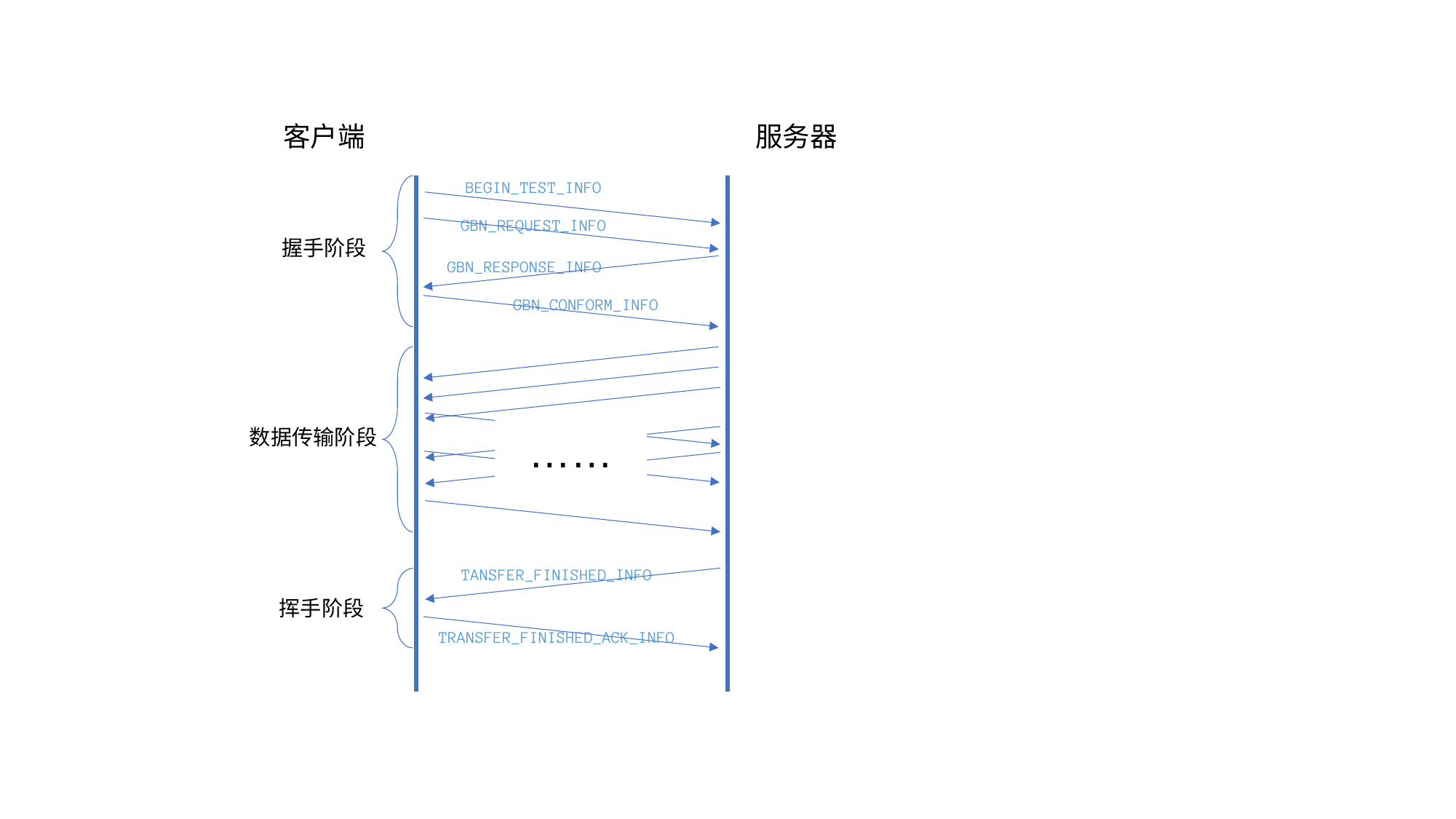

客户端
服务器
BEGIN_TEST_INFO

GBN_REQUEST_INFO
握手阶段
GBN_RESPONSE_INFO
GBN_CONFORM_INFO

数据传输阶段
……
TANSFER_FINISHED_INFO

挥手阶段
TRANSFER_FINISHED_ACK_INFO